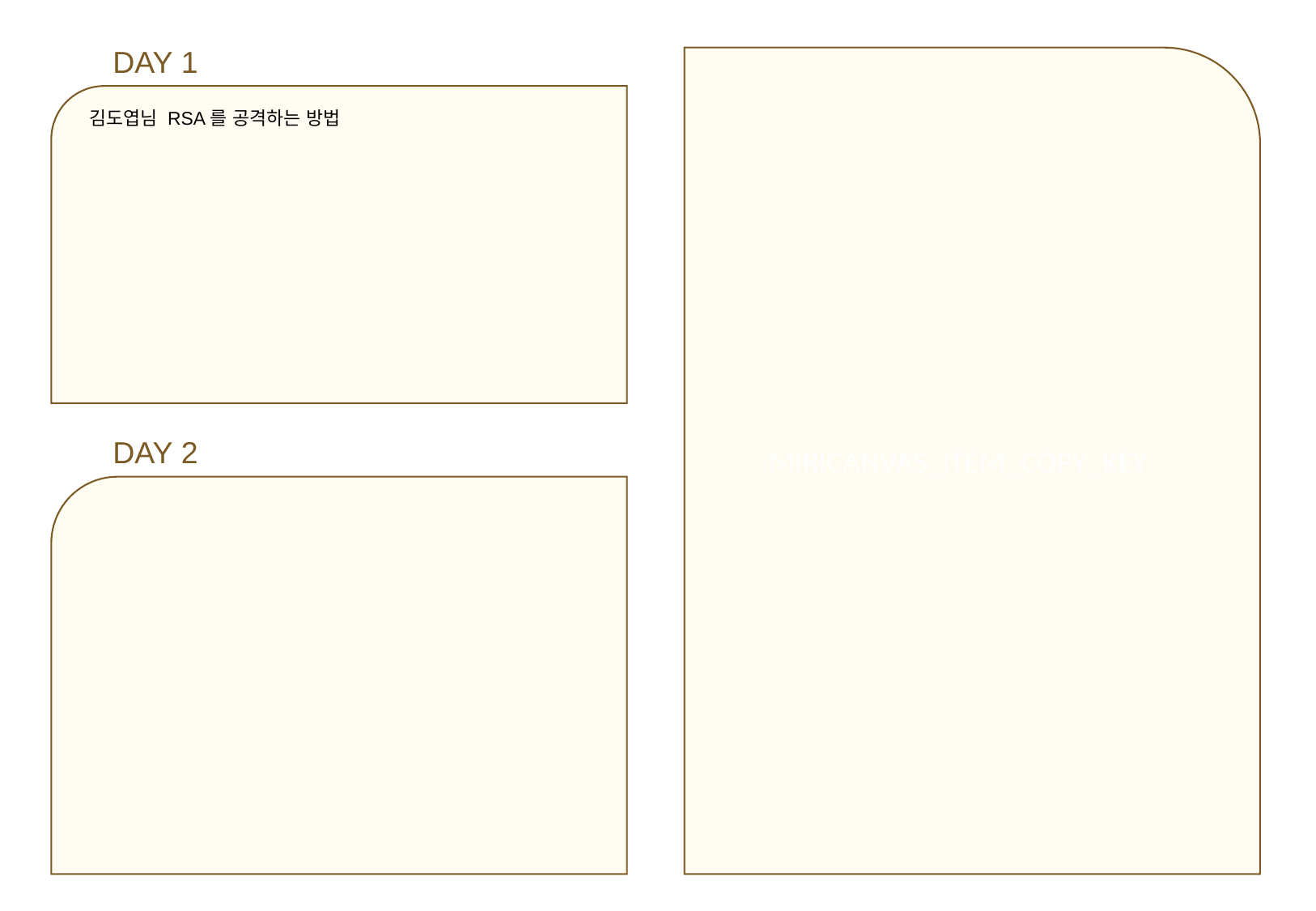

DAY 1
MIRICANVAS_ITEM_COPY_KEY

김도엽님 RSA를 공격하는 방법
DAY 2